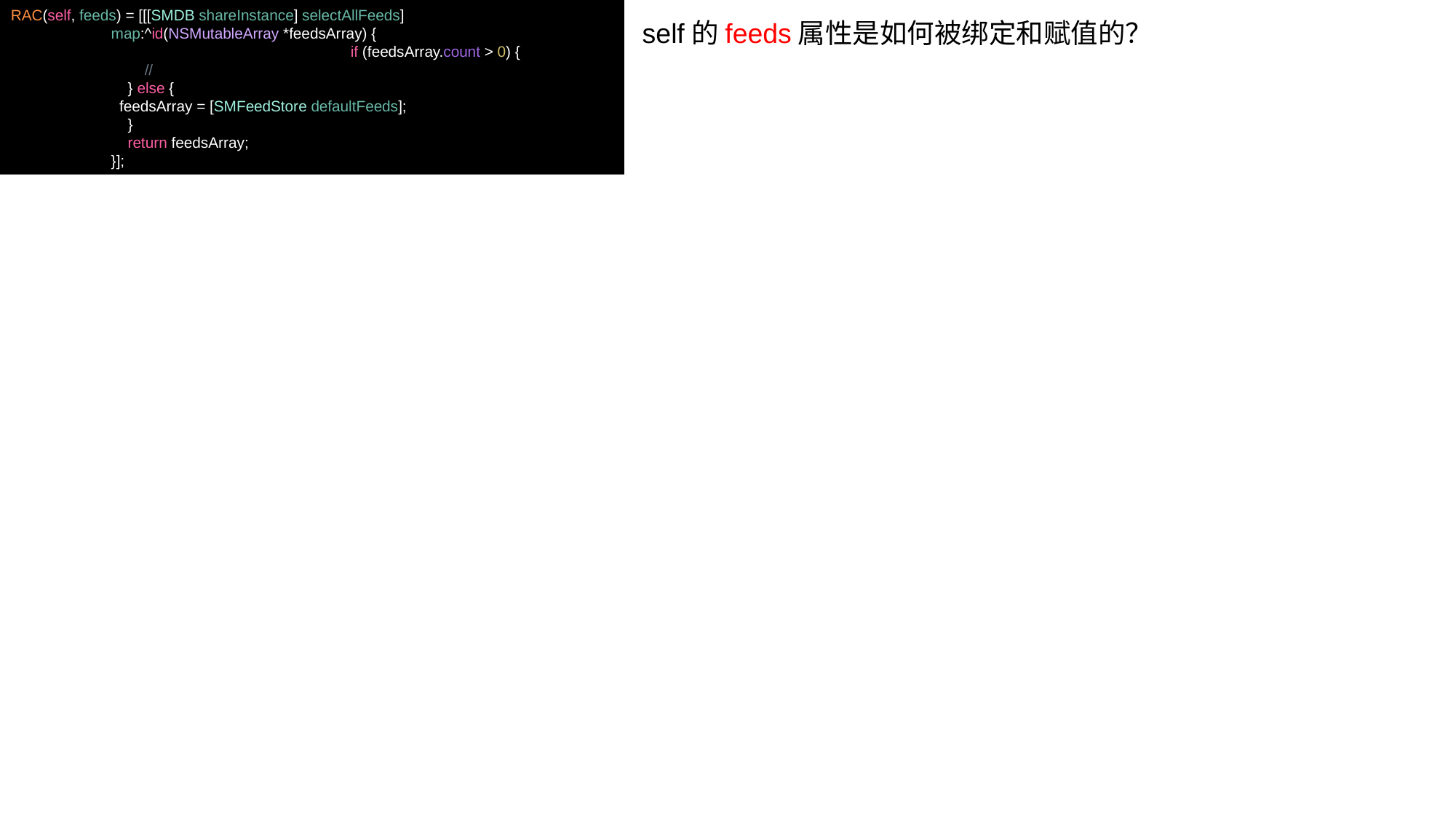

RAC(self, feeds) = [[[SMDB shareInstance] selectAllFeeds]
                        map:^id(NSMutableArray *feedsArray) {
			   if (feedsArray.count > 0) {
                                //
                            } else {
                          feedsArray = [SMFeedStore defaultFeeds];
                            }
                            return feedsArray;
                        }];
self的feeds属性是如何被绑定和赋值的？